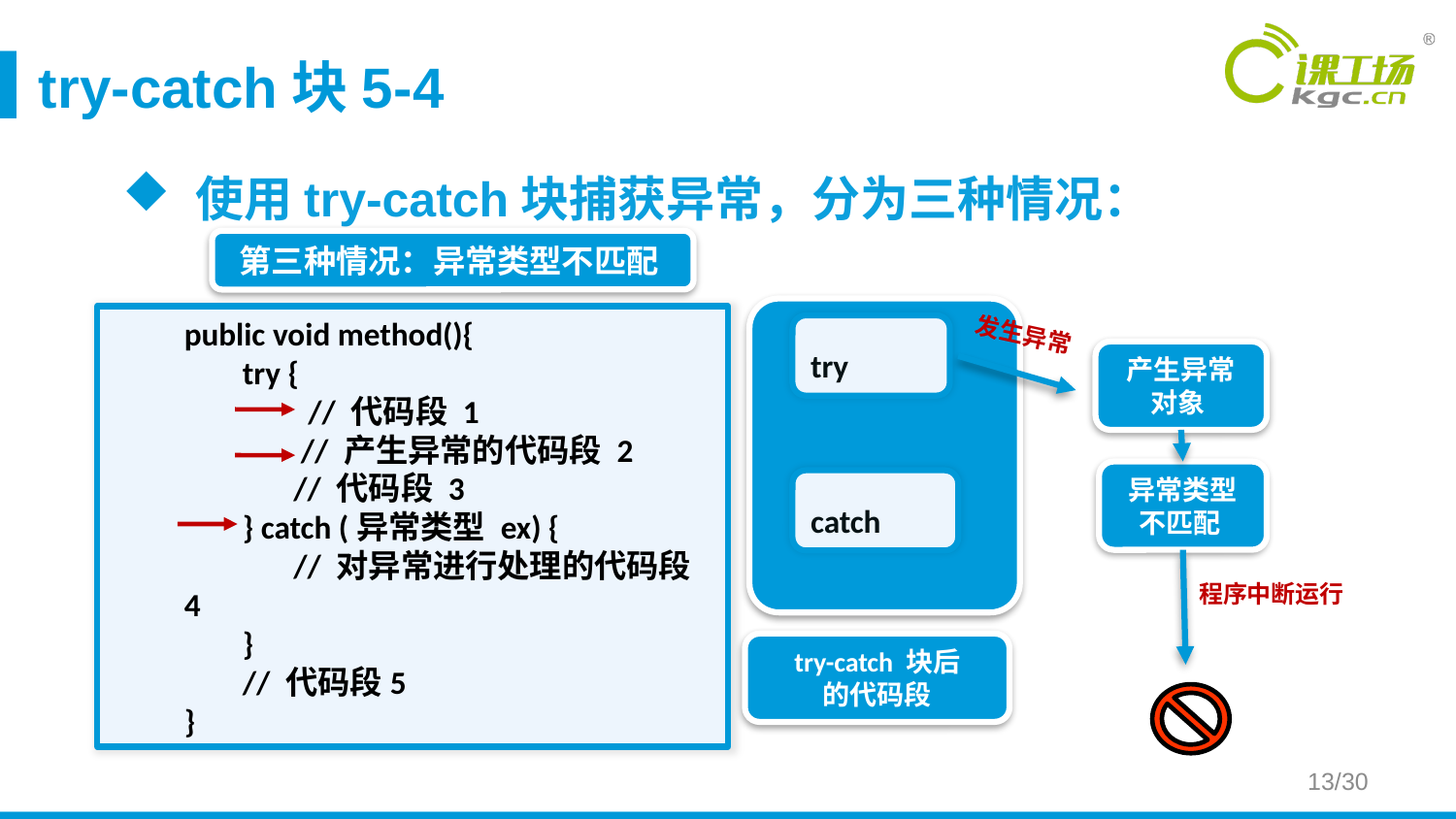

# try-catch块5-4
使用try-catch块捕获异常，分为三种情况：
第三种情况：异常类型不匹配

public void method(){
        try {
                 // 代码段 1
                // 产生异常的代码段 2
               // 代码段 3
        } catch (异常类型 ex) {
               // 对异常进行处理的代码段4
        }
        // 代码段5
}
   发生异常
try
产生异常
对象

异常类型
不匹配
catch

程序中断运行
try-catch 块后
的代码段

13/30